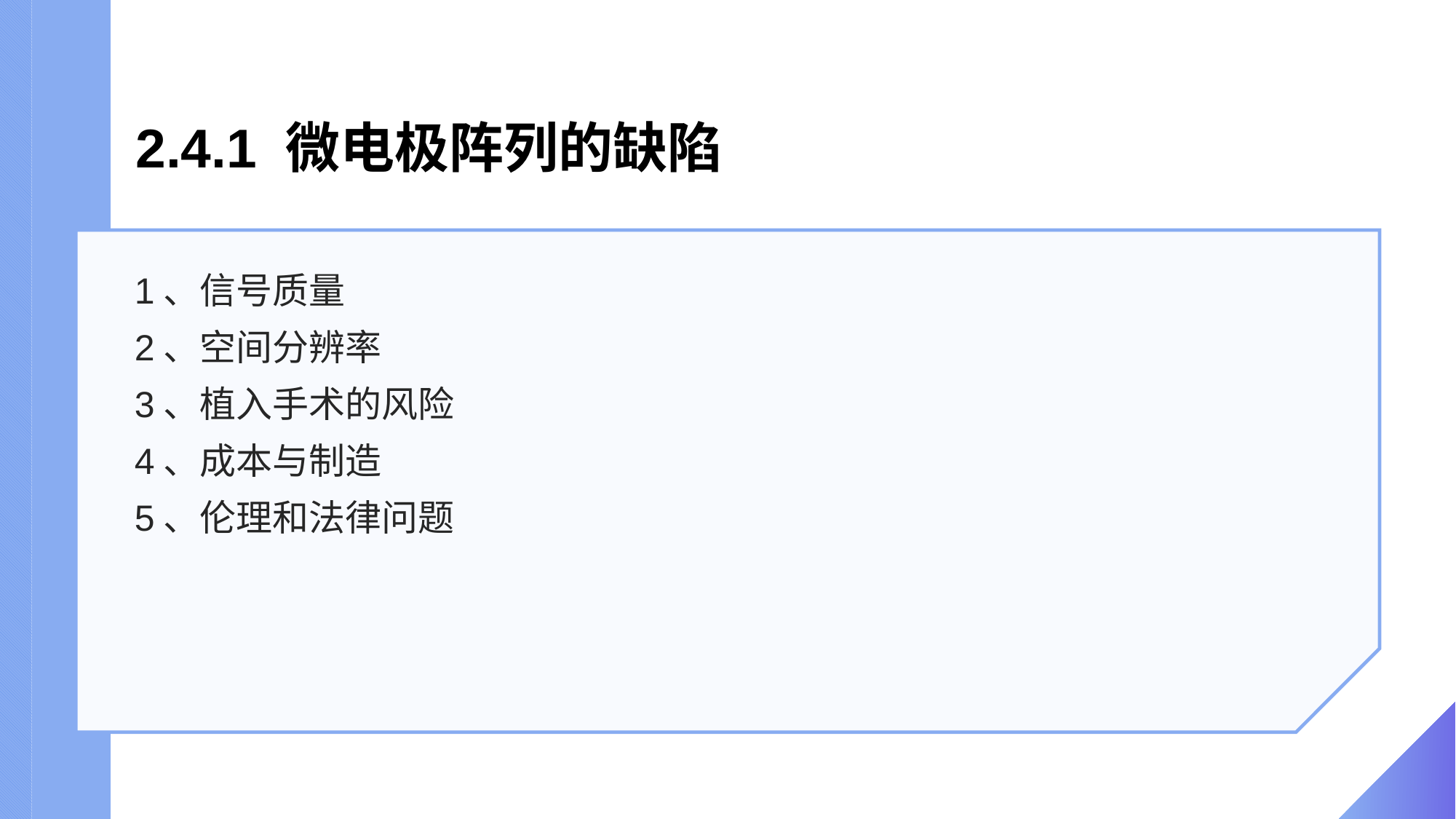

# 2.4.1 微电极阵列的缺陷
1、信号质量
2、空间分辨率
3、植入手术的风险
4、成本与制造
5、伦理和法律问题